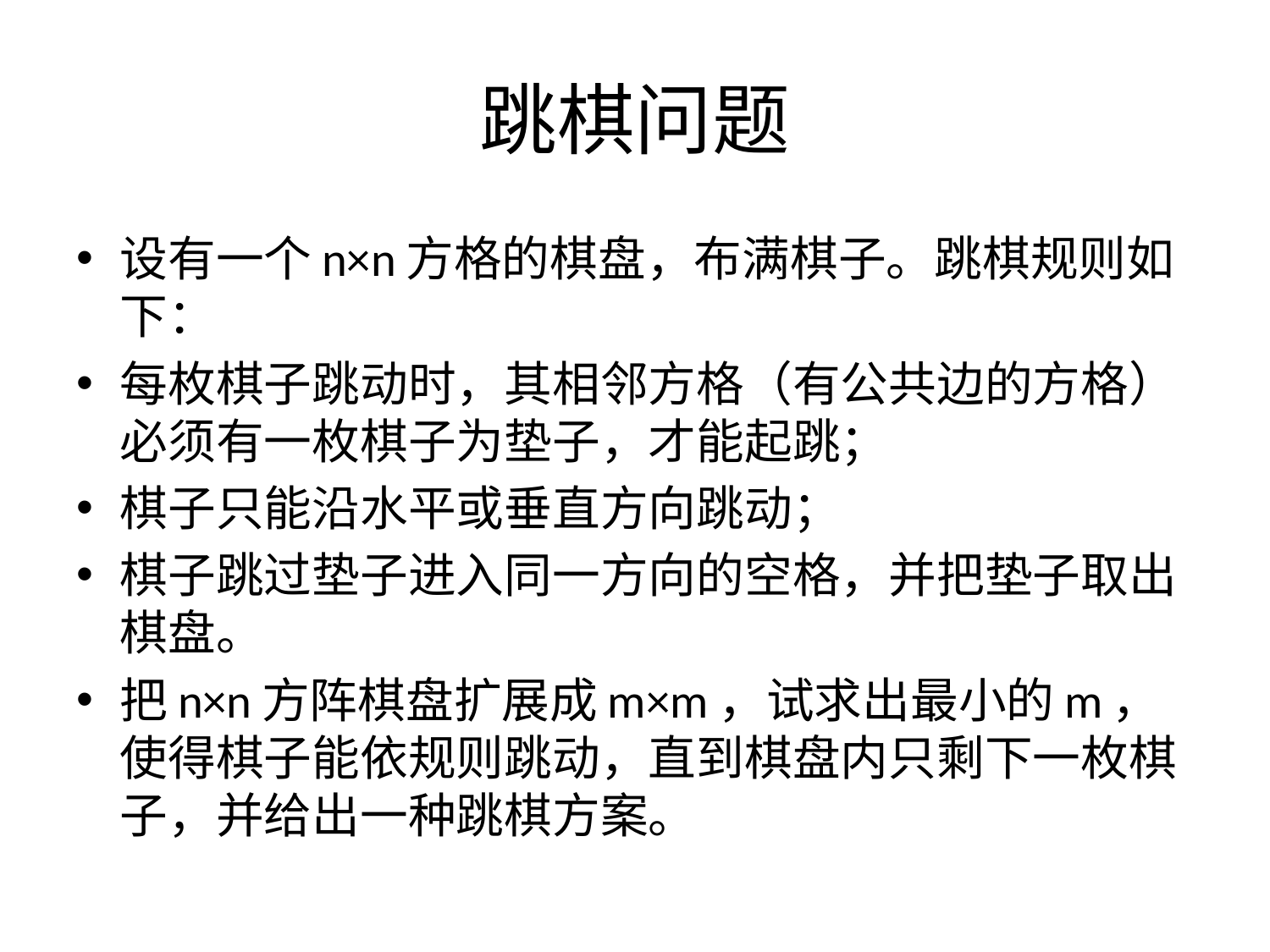

# 跳棋问题
设有一个n×n方格的棋盘，布满棋子。跳棋规则如下：
每枚棋子跳动时，其相邻方格（有公共边的方格）必须有一枚棋子为垫子，才能起跳；
棋子只能沿水平或垂直方向跳动；
棋子跳过垫子进入同一方向的空格，并把垫子取出棋盘。
把n×n方阵棋盘扩展成m×m，试求出最小的m，使得棋子能依规则跳动，直到棋盘内只剩下一枚棋子，并给出一种跳棋方案。